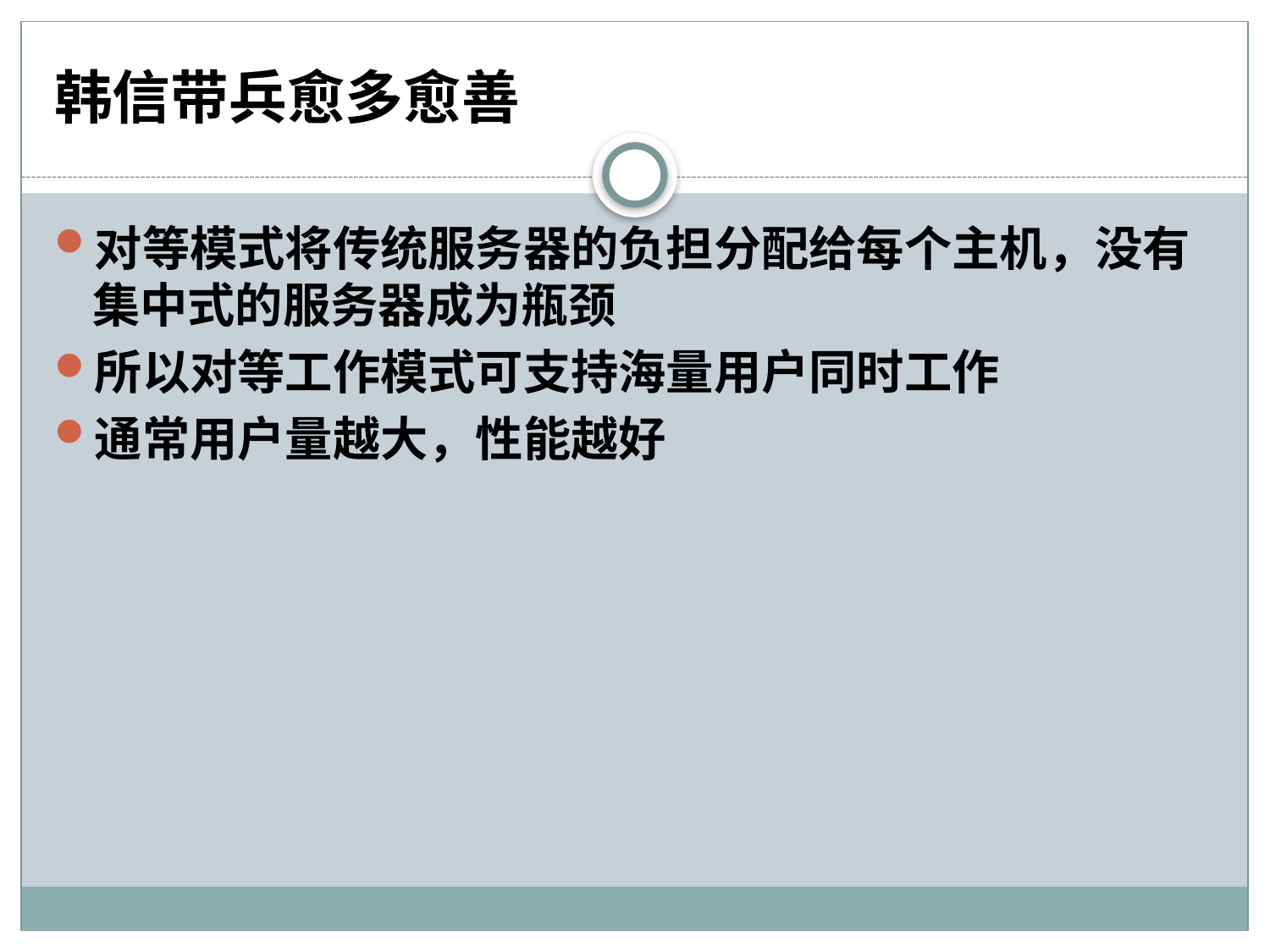

# 韩信带兵愈多愈善
对等模式将传统服务器的负担分配给每个主机，没有集中式的服务器成为瓶颈
所以对等工作模式可支持海量用户同时工作
通常用户量越大，性能越好